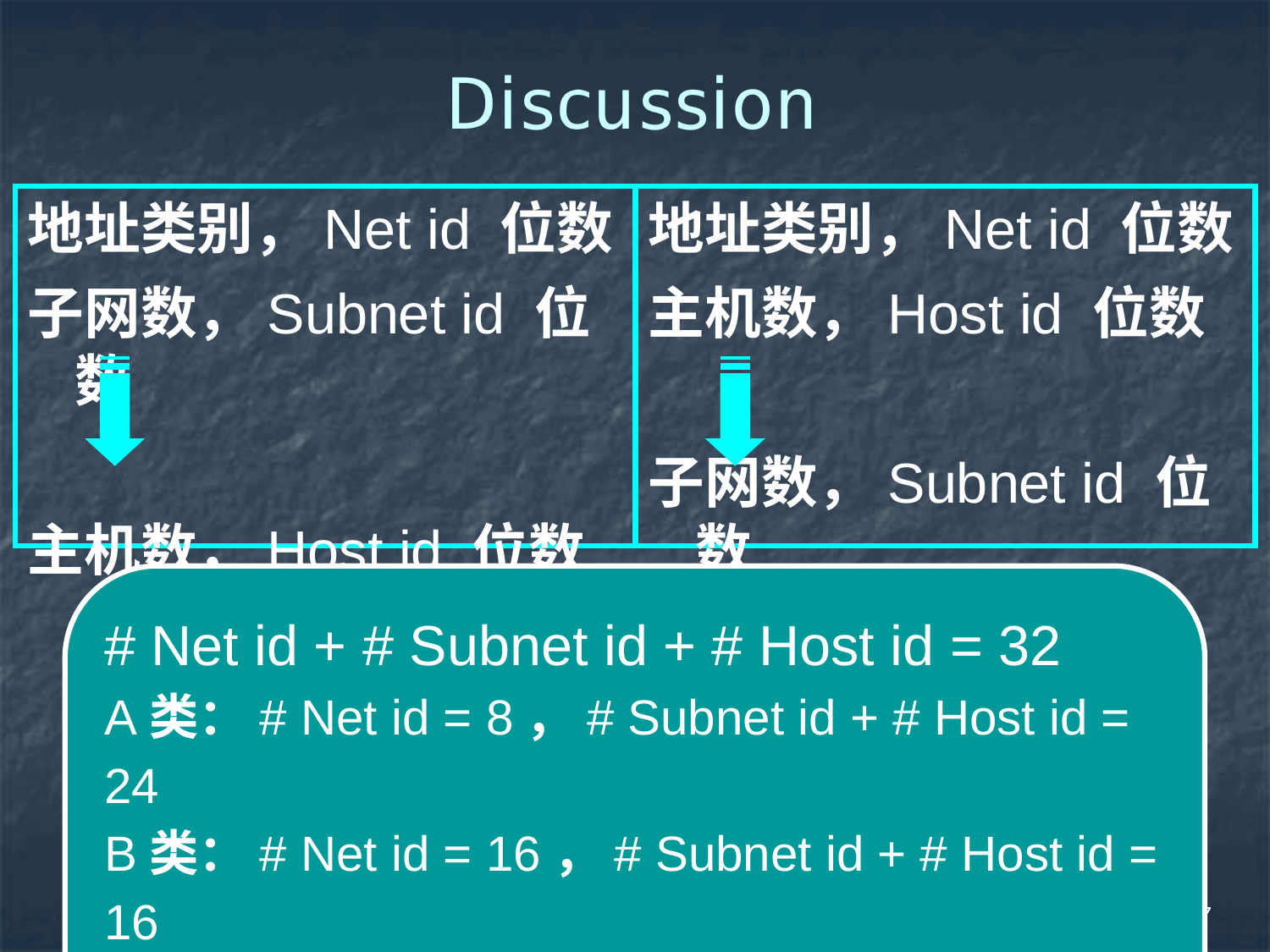

# Discussion
地址类别，Net id 位数
子网数，Subnet id 位数

主机数，Host id 位数
地址类别，Net id 位数
主机数，Host id 位数

子网数，Subnet id 位数

# Net id + # Subnet id + # Host id = 32
A类：# Net id = 8，# Subnet id + # Host id = 24
B类：# Net id = 16，# Subnet id + # Host id = 16
C类：# Net id = 24，# Subnet id + # Host id = 8
47